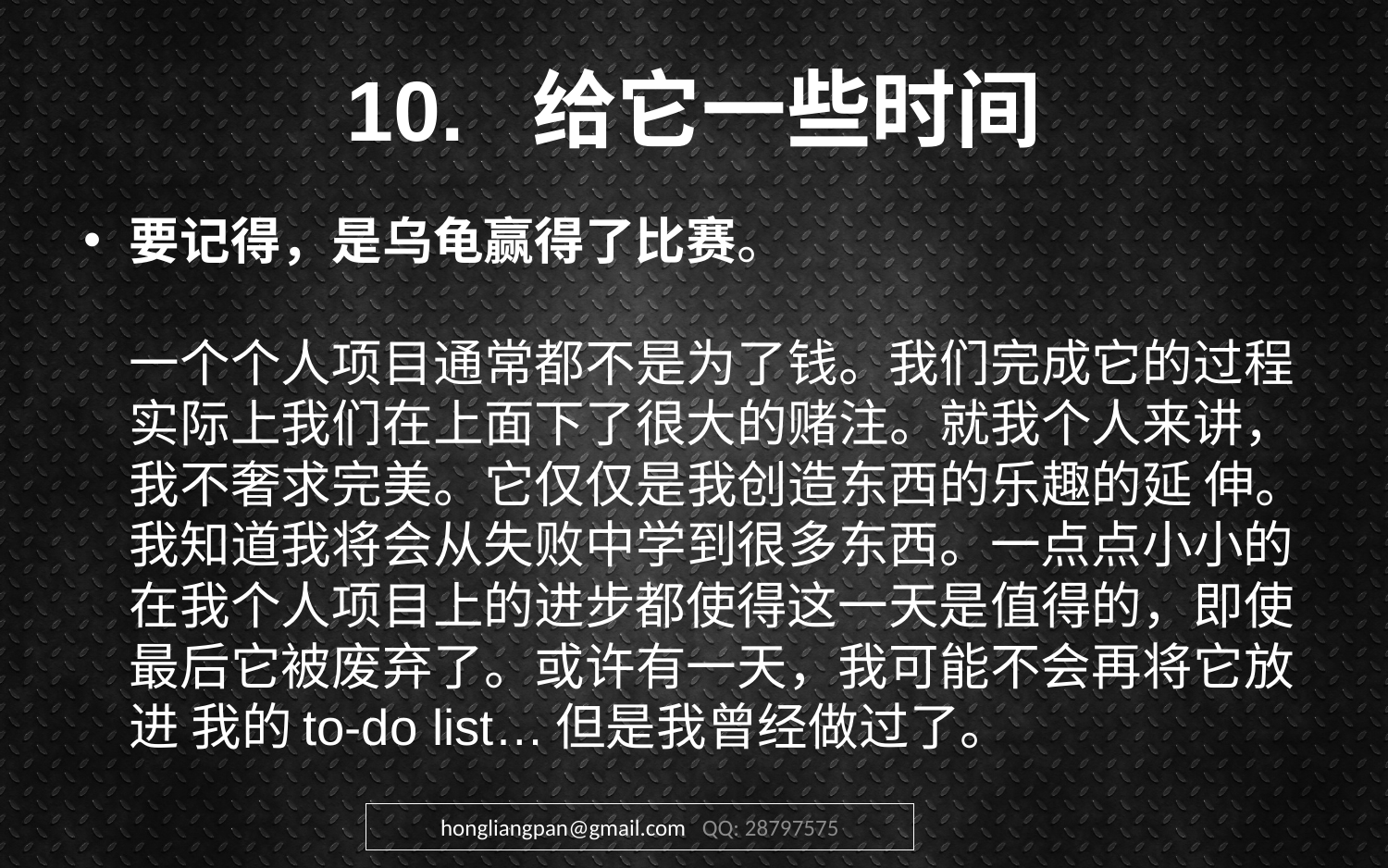

# 10.  给它一些时间
要记得，是乌龟赢得了比赛。
一个个人项目通常都不是为了钱。我们完成它的过程实际上我们在上面下了很大的赌注。就我个人来讲，我不奢求完美。它仅仅是我创造东西的乐趣的延 伸。我知道我将会从失败中学到很多东西。一点点小小的在我个人项目上的进步都使得这一天是值得的，即使最后它被废弃了。或许有一天，我可能不会再将它放进 我的to-do list…但是我曾经做过了。